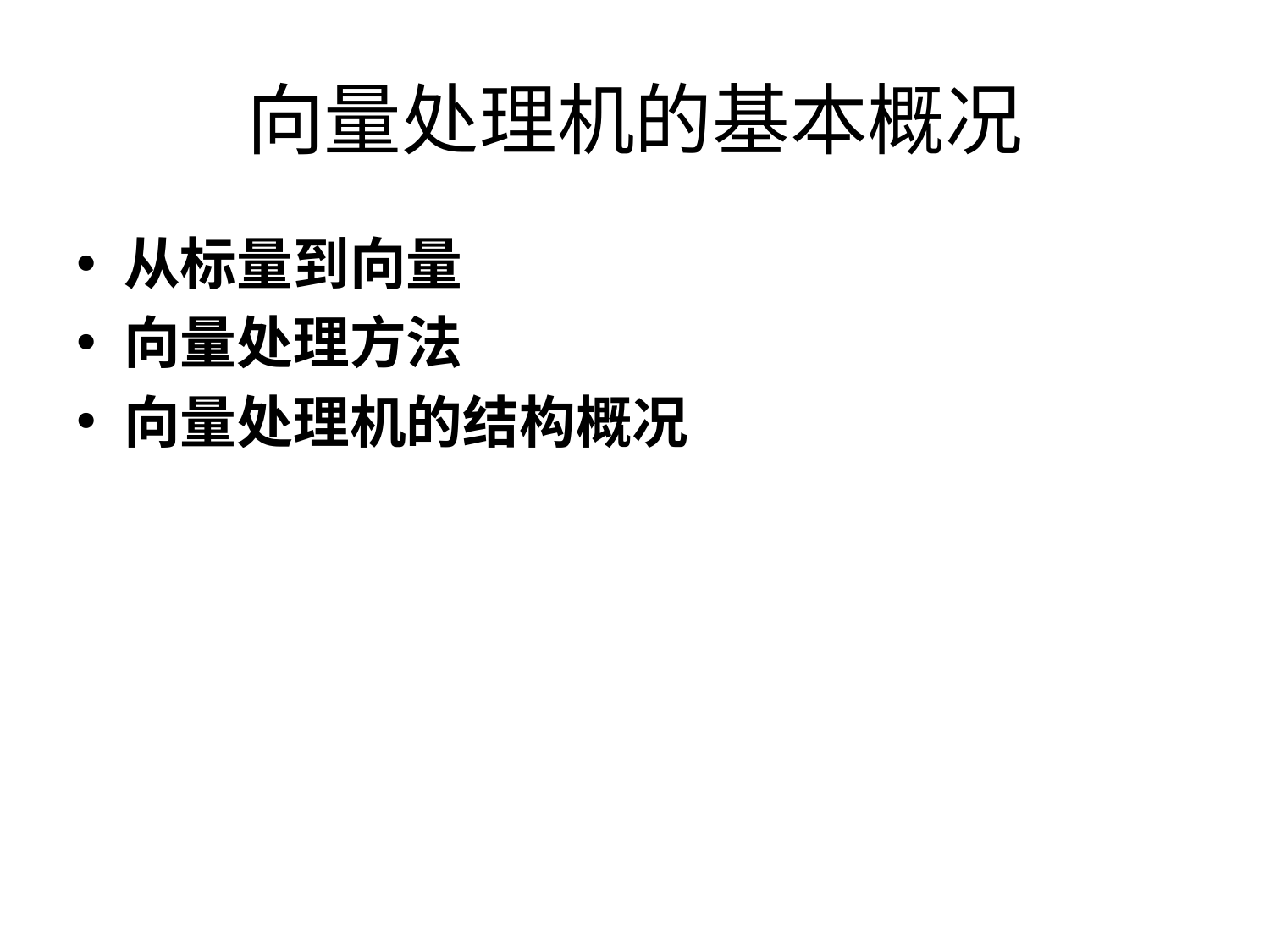

# 向量处理机的基本概况
从标量到向量
向量处理方法
向量处理机的结构概况